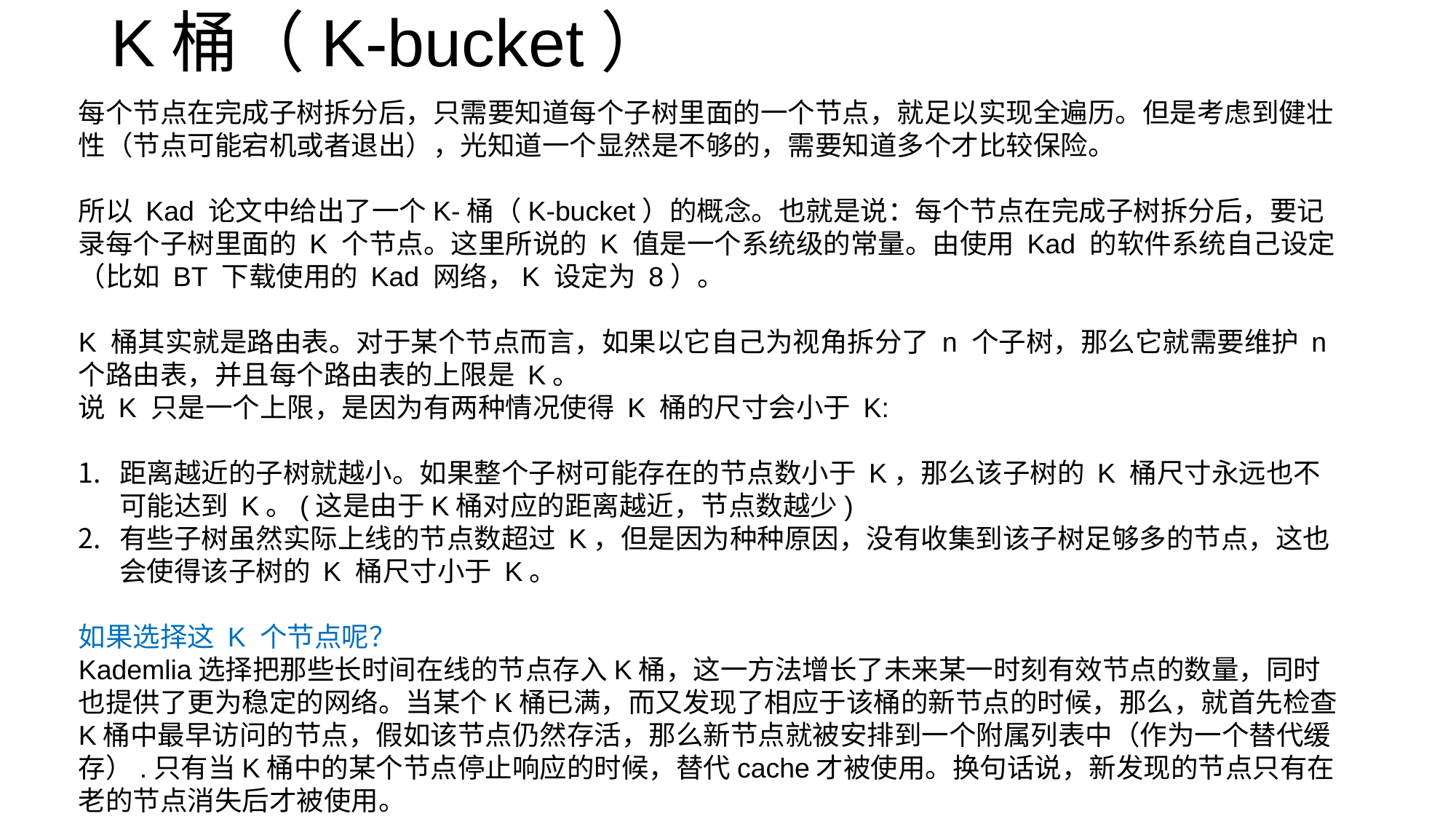

# K桶（K-bucket）
每个节点在完成子树拆分后，只需要知道每个子树里面的一个节点，就足以实现全遍历。但是考虑到健壮性（节点可能宕机或者退出），光知道一个显然是不够的，需要知道多个才比较保险。

所以 Kad 论文中给出了一个K-桶（K-bucket）的概念。也就是说：每个节点在完成子树拆分后，要记录每个子树里面的 K 个节点。这里所说的 K 值是一个系统级的常量。由使用 Kad 的软件系统自己设定（比如 BT 下载使用的 Kad 网络，K 设定为 8）。

K 桶其实就是路由表。对于某个节点而言，如果以它自己为视角拆分了 n 个子树，那么它就需要维护 n 个路由表，并且每个路由表的上限是 K。
说 K 只是一个上限，是因为有两种情况使得 K 桶的尺寸会小于 K:

距离越近的子树就越小。如果整个子树可能存在的节点数小于 K，那么该子树的 K 桶尺寸永远也不可能达到 K。(这是由于K桶对应的距离越近，节点数越少)
有些子树虽然实际上线的节点数超过 K，但是因为种种原因，没有收集到该子树足够多的节点，这也会使得该子树的 K 桶尺寸小于 K。

如果选择这 K 个节点呢？
Kademlia选择把那些长时间在线的节点存入K桶，这一方法增长了未来某一时刻有效节点的数量，同时也提供了更为稳定的网络。当某个K桶已满，而又发现了相应于该桶的新节点的时候，那么，就首先检查K桶中最早访问的节点，假如该节点仍然存活，那么新节点就被安排到一个附属列表中（作为一个替代缓存）.只有当K桶中的某个节点停止响应的时候，替代cache才被使用。换句话说，新发现的节点只有在老的节点消失后才被使用。